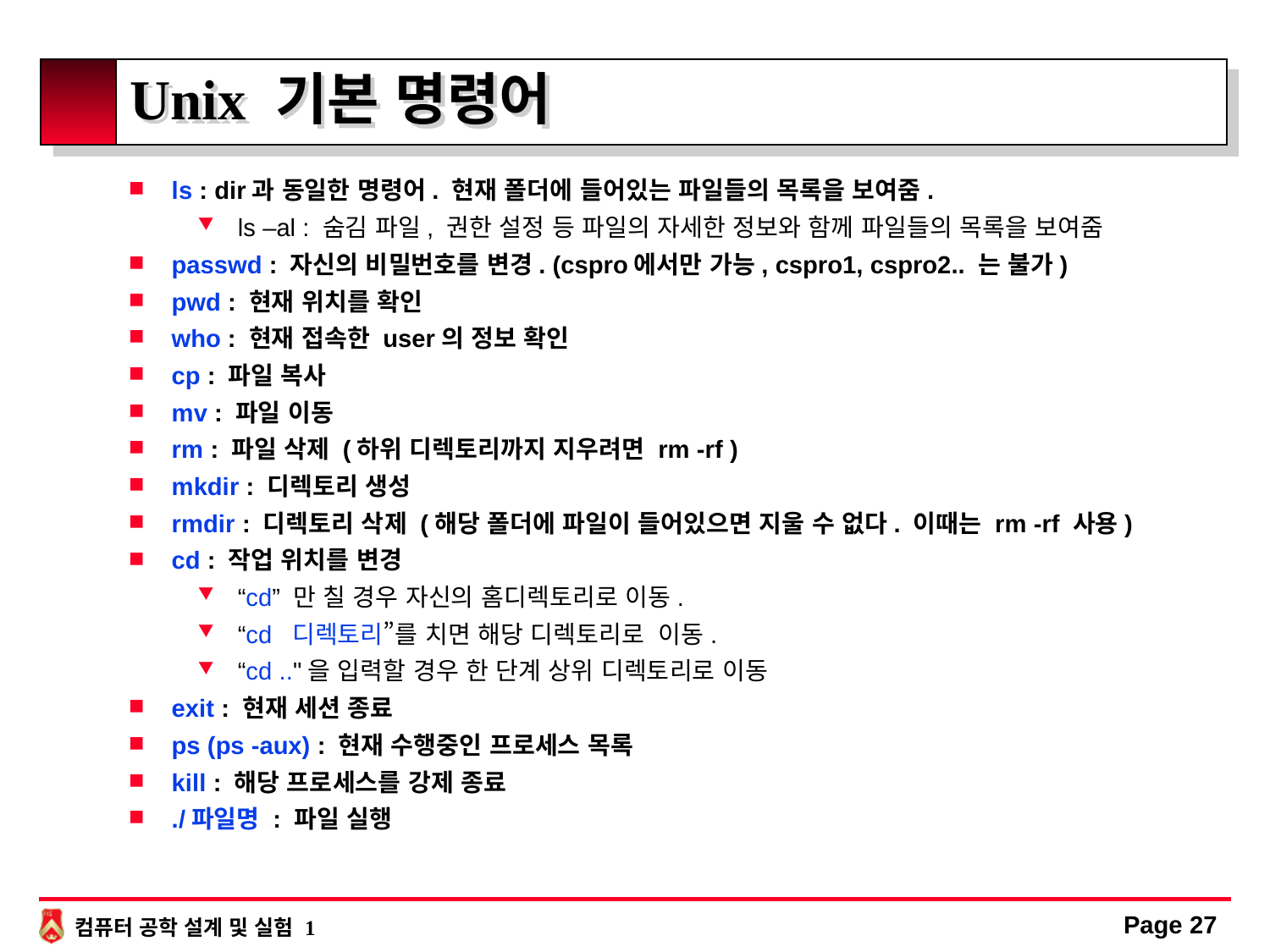

# Unix 기본 명령어
ls : dir과 동일한 명령어. 현재 폴더에 들어있는 파일들의 목록을 보여줌.
ls –al : 숨김 파일, 권한 설정 등 파일의 자세한 정보와 함께 파일들의 목록을 보여줌
passwd : 자신의 비밀번호를 변경. (cspro에서만 가능, cspro1, cspro2.. 는 불가)
pwd : 현재 위치를 확인
who : 현재 접속한 user의 정보 확인
cp : 파일 복사
mv : 파일 이동
rm : 파일 삭제 (하위 디렉토리까지 지우려면 rm -rf )
mkdir : 디렉토리 생성
rmdir : 디렉토리 삭제 (해당 폴더에 파일이 들어있으면 지울 수 없다. 이때는 rm -rf 사용)
cd : 작업 위치를 변경
“cd” 만 칠 경우 자신의 홈디렉토리로 이동.
“cd  디렉토리”를 치면 해당 디렉토리로  이동.
“cd .."을 입력할 경우 한 단계 상위 디렉토리로 이동
exit : 현재 세션 종료
ps (ps -aux) : 현재 수행중인 프로세스 목록
kill : 해당 프로세스를 강제 종료
./파일명 : 파일 실행
Page 27